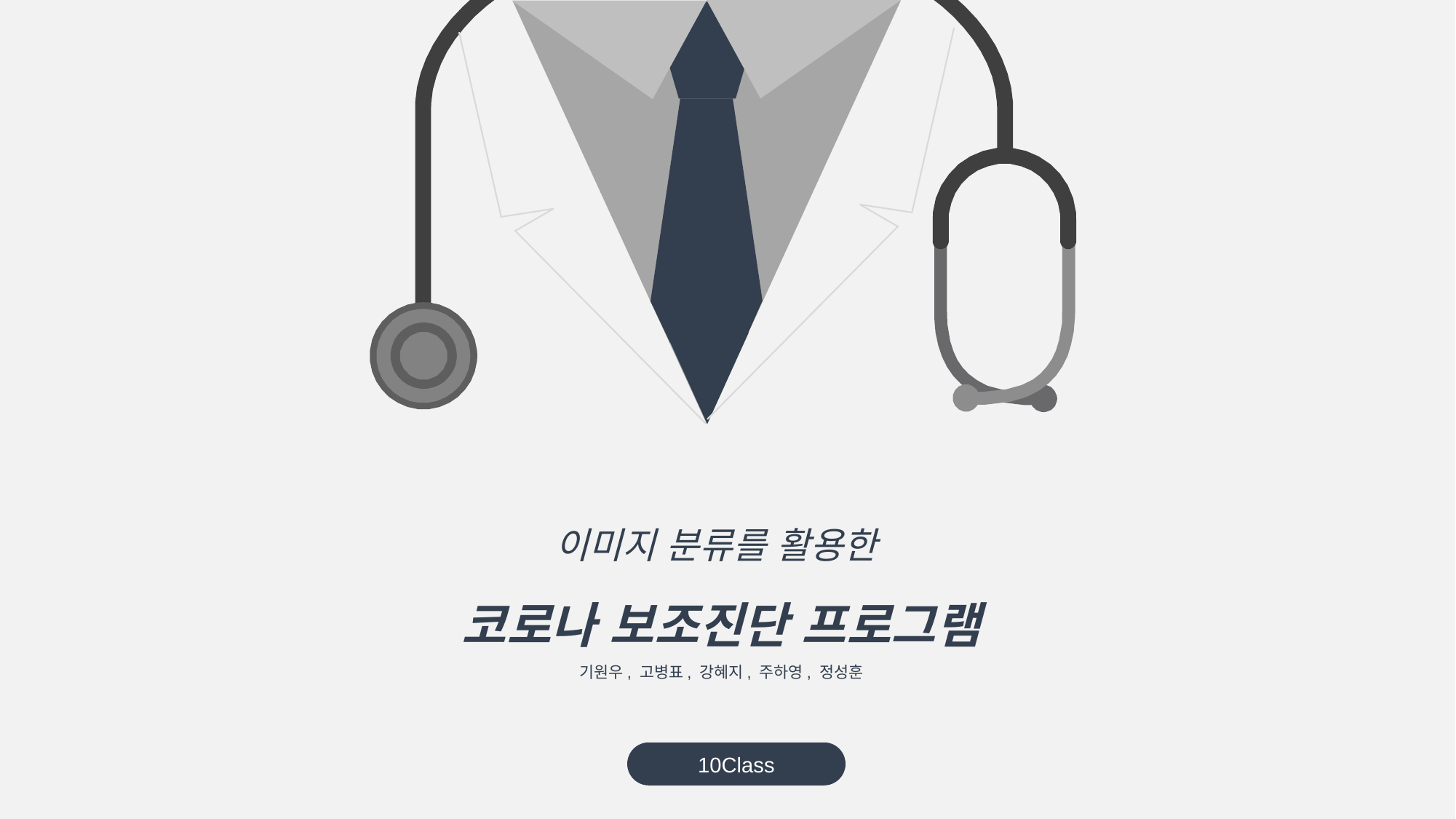

이미지 분류를 활용한
코로나 보조진단 프로그램
기원우, 고병표, 강혜지, 주하영, 정성훈
10Class